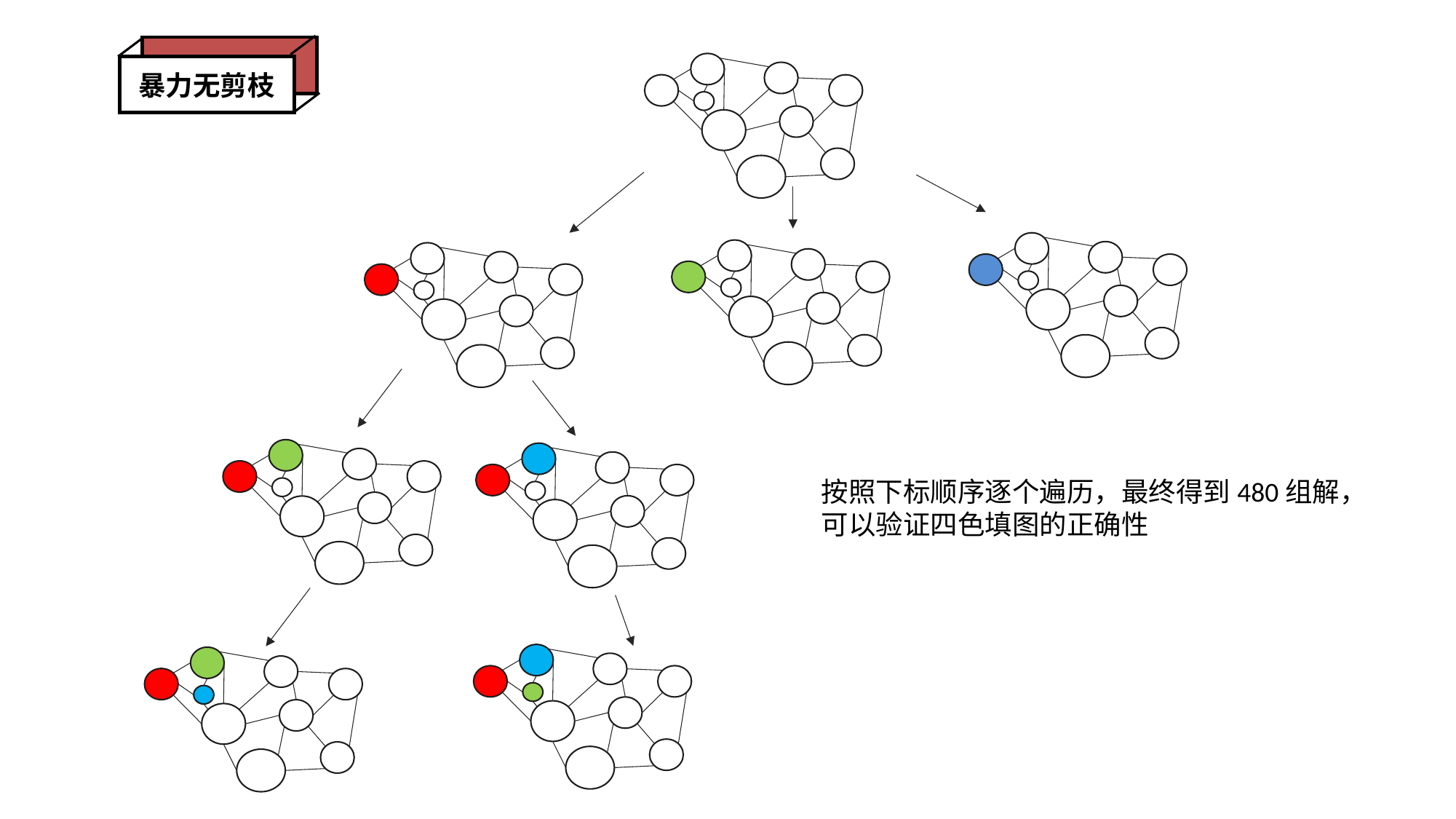

暴力无剪枝

按照下标顺序逐个遍历，最终得到480组解，可以验证四色填图的正确性